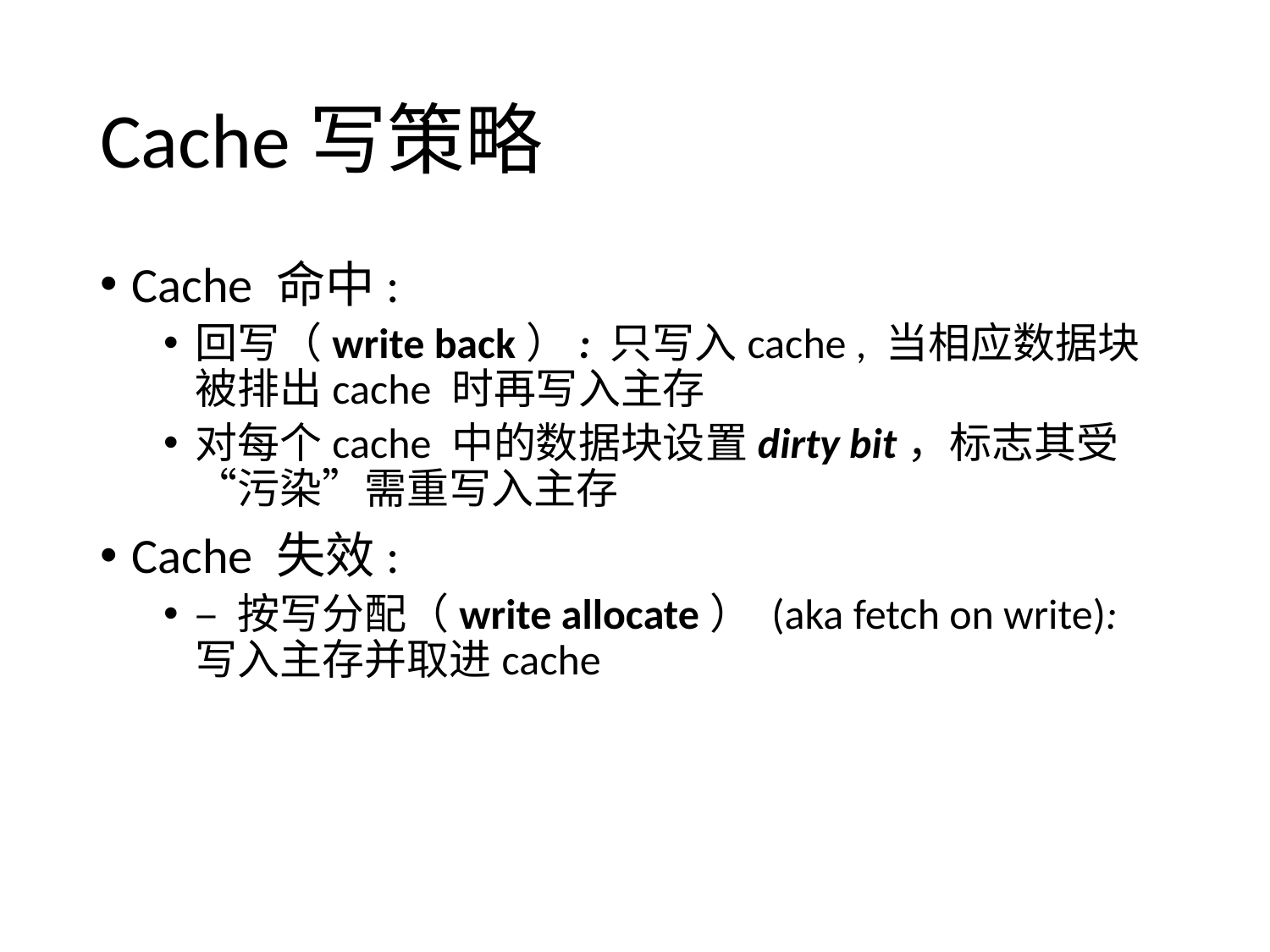

# Cache写策略
Cache 命中:
回写（write back）: 只写入cache , 当相应数据块被排出cache 时再写入主存
对每个cache 中的数据块设置dirty bit，标志其受“污染”需重写入主存
Cache 失效:
– 按写分配（write allocate） (aka fetch on write):写入主存并取进cache